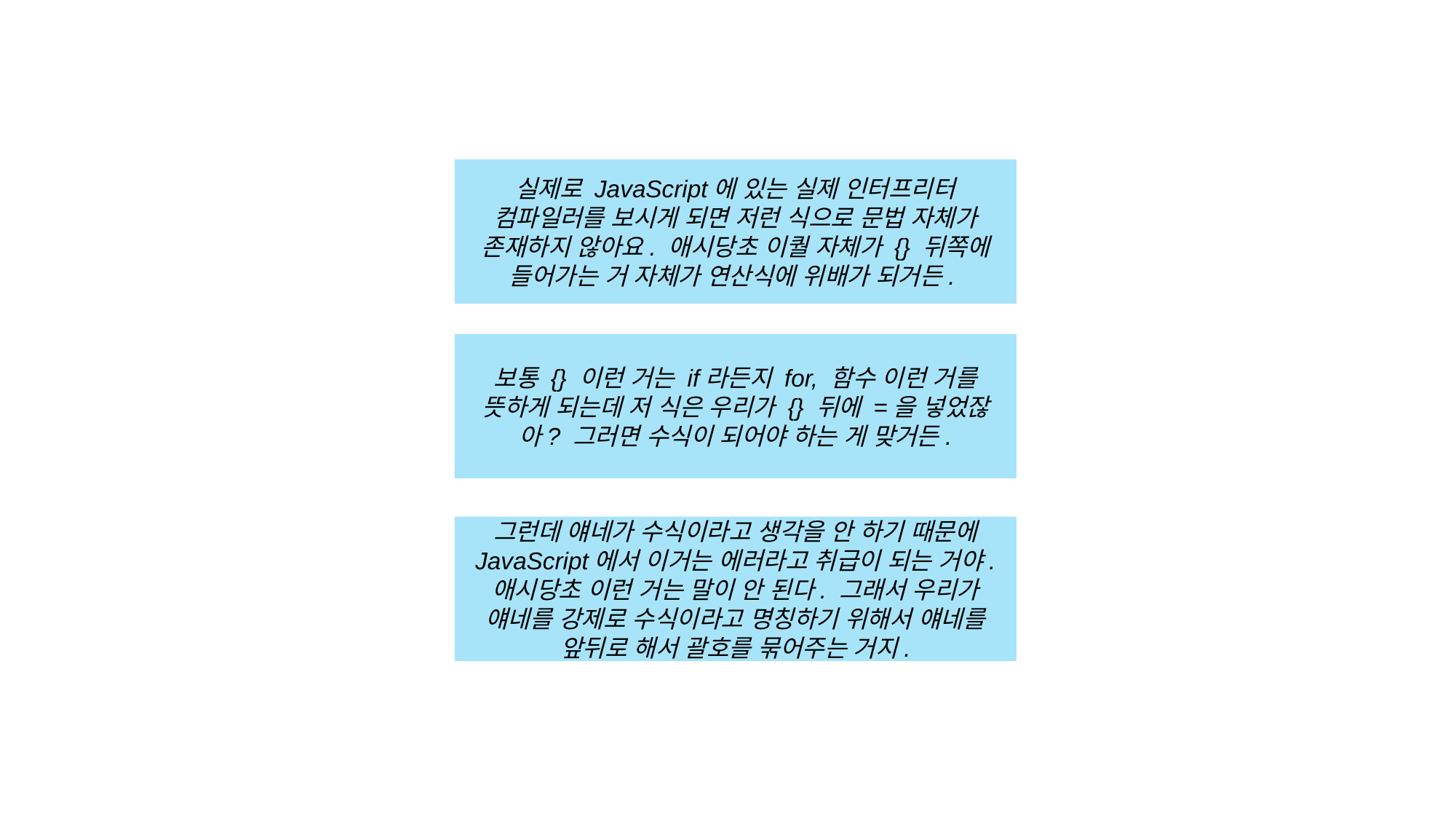

실제로 JavaScript에 있는 실제 인터프리터 컴파일러를 보시게 되면 저런 식으로 문법 자체가 존재하지 않아요. 애시당초 이퀄 자체가 {} 뒤쪽에 들어가는 거 자체가 연산식에 위배가 되거든.
보통 {} 이런 거는 if라든지 for, 함수 이런 거를 뜻하게 되는데 저 식은 우리가 {} 뒤에 =을 넣었잖아? 그러면 수식이 되어야 하는 게 맞거든.
그런데 얘네가 수식이라고 생각을 안 하기 때문에 JavaScript에서 이거는 에러라고 취급이 되는 거야. 애시당초 이런 거는 말이 안 된다. 그래서 우리가 얘네를 강제로 수식이라고 명칭하기 위해서 얘네를 앞뒤로 해서 괄호를 묶어주는 거지.